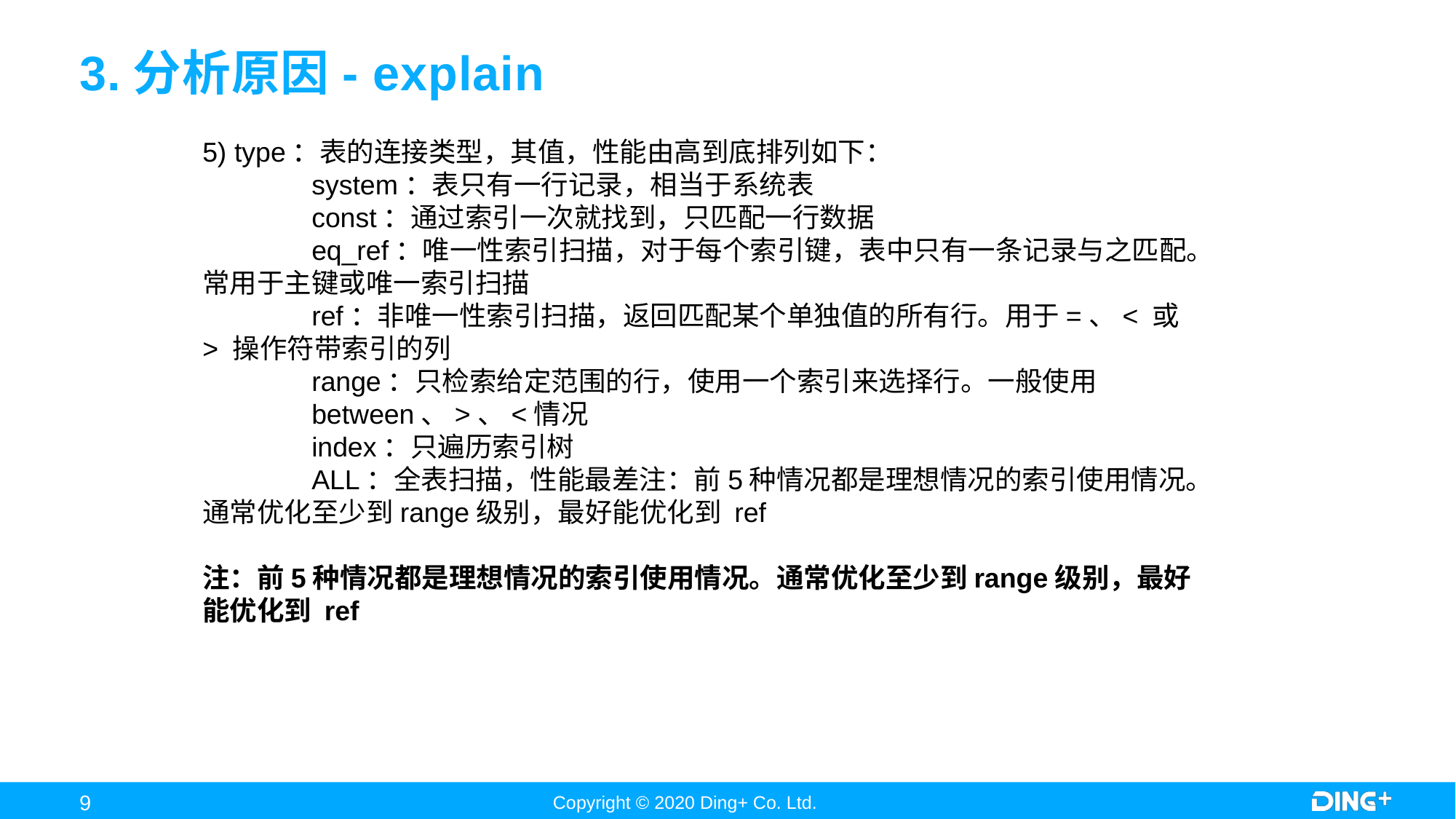

# 3.分析原因- explain
5) type：表的连接类型，其值，性能由高到底排列如下：
	system：表只有一行记录，相当于系统表
	const：通过索引一次就找到，只匹配一行数据
	eq_ref：唯一性索引扫描，对于每个索引键，表中只有一条记录与之匹配。常用于主键或唯一索引扫描
	ref：非唯一性索引扫描，返回匹配某个单独值的所有行。用于=、< 或 > 操作符带索引的列
	range：只检索给定范围的行，使用一个索引来选择行。一般使用
	between、>、<情况
	index：只遍历索引树
	ALL：全表扫描，性能最差注：前5种情况都是理想情况的索引使用情况。通常优化至少到range级别，最好能优化到 ref

注：前5种情况都是理想情况的索引使用情况。通常优化至少到range级别，最好能优化到 ref
9
Copyright © 2020 Ding+ Co. Ltd.